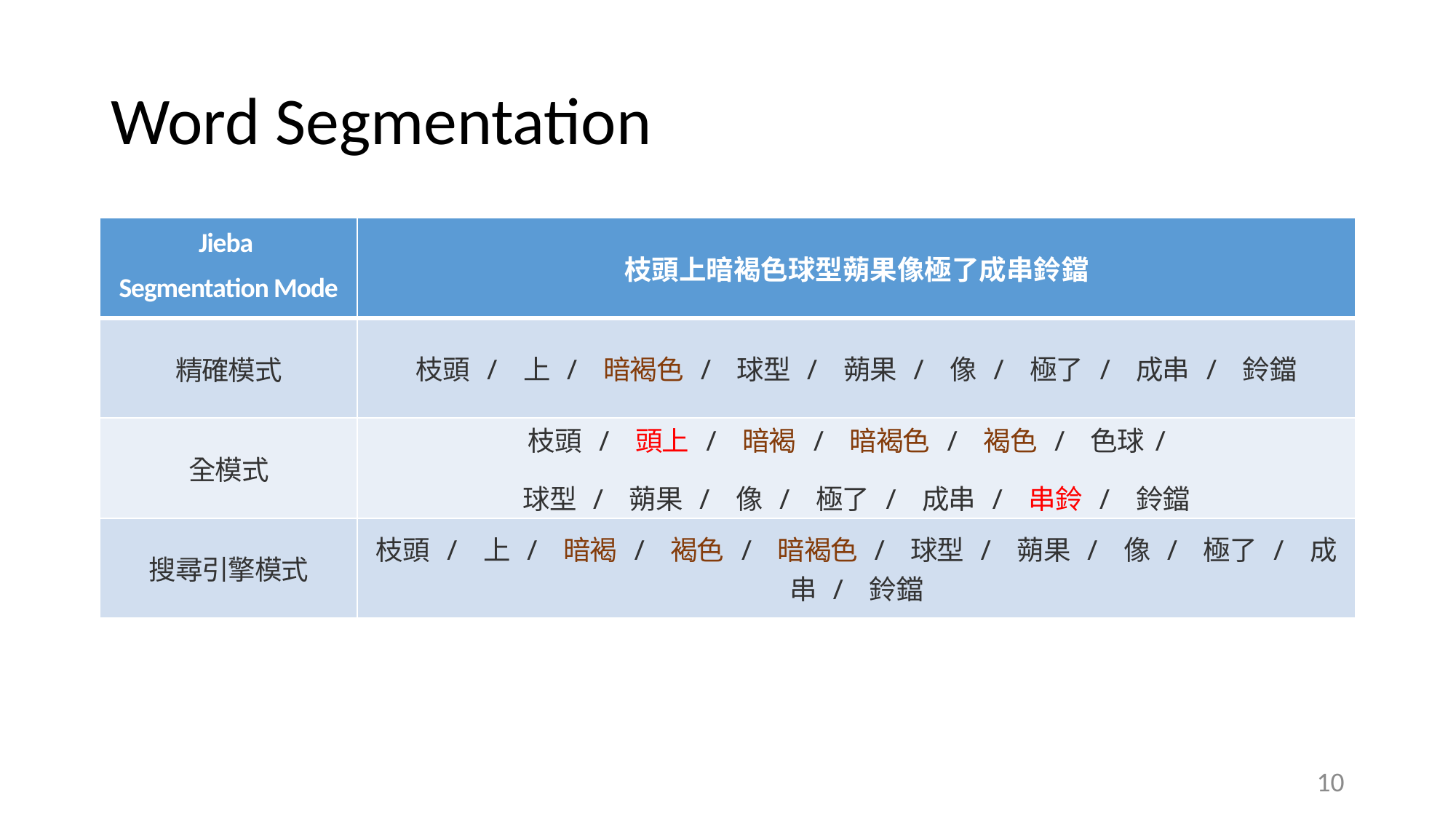

# Word Segmentation
| Jieba Segmentation Mode | 枝頭上暗褐色球型蒴果像極了成串鈴鐺 |
| --- | --- |
| 精確模式 | 枝頭 / 上 / 暗褐色 / 球型 / 蒴果 / 像 / 極了 / 成串 / 鈴鐺 |
| 全模式 | 枝頭 / 頭上 / 暗褐 / 暗褐色 / 褐色 / 色球/ 球型 / 蒴果 / 像 / 極了 / 成串 / 串鈴 / 鈴鐺 |
| 搜尋引擎模式 | 枝頭 / 上 / 暗褐 / 褐色 / 暗褐色 / 球型 / 蒴果 / 像 / 極了 / 成串 / 鈴鐺 |
10